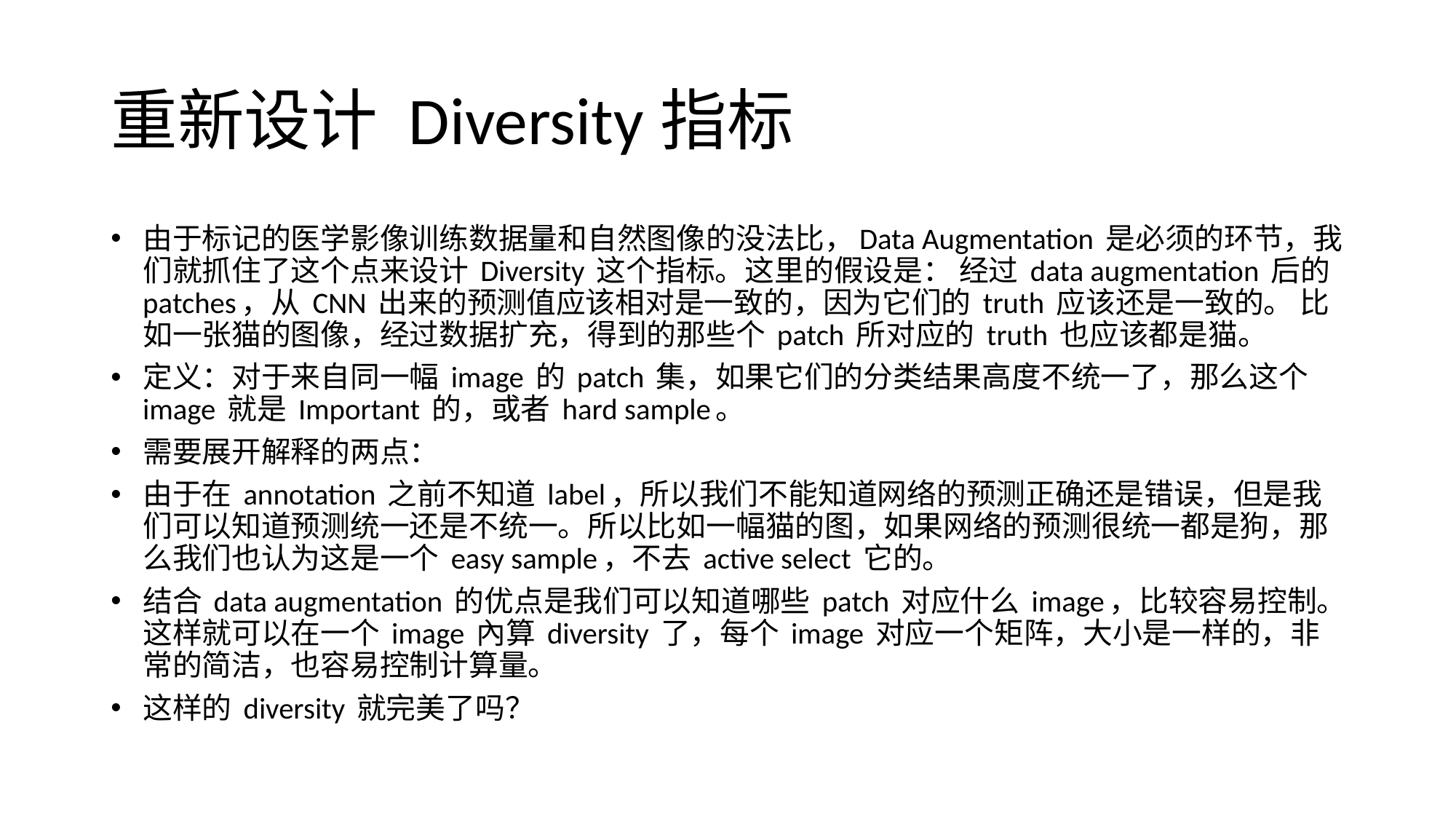

# 重新设计 Diversity指标
由于标记的医学影像训练数据量和自然图像的没法比，Data Augmentation 是必须的环节，我们就抓住了这个点来设计 Diversity 这个指标。这里的假设是： 经过 data augmentation 后的 patches，从 CNN 出来的预测值应该相对是一致的，因为它们的 truth 应该还是一致的。 比如一张猫的图像，经过数据扩充，得到的那些个 patch 所对应的 truth 也应该都是猫。
定义：对于来自同一幅 image 的 patch 集，如果它们的分类结果高度不统一了，那么这个 image 就是 Important 的，或者 hard sample。
需要展开解释的两点：
由于在 annotation 之前不知道 label，所以我们不能知道网络的预测正确还是错误，但是我们可以知道预测统一还是不统一。所以比如一幅猫的图，如果网络的预测很统一都是狗，那么我们也认为这是一个 easy sample，不去 active select 它的。
结合 data augmentation 的优点是我们可以知道哪些 patch 对应什么 image，比较容易控制。这样就可以在一个 image 內算 diversity 了，每个 image 对应一个矩阵，大小是一样的，非常的简洁，也容易控制计算量。
这样的 diversity 就完美了吗？